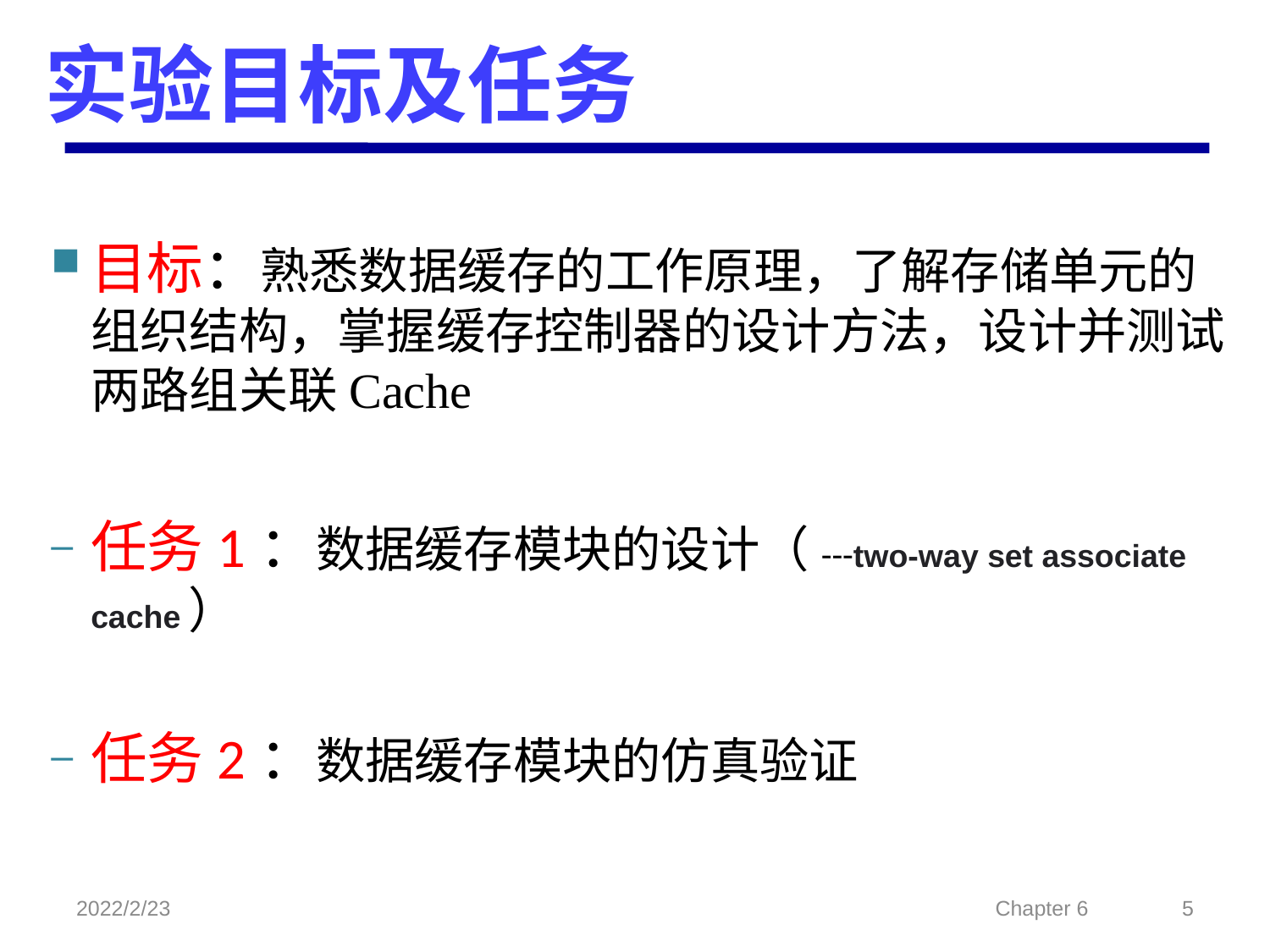

# 实验目标及任务
目标：熟悉数据缓存的工作原理，了解存储单元的组织结构，掌握缓存控制器的设计方法，设计并测试两路组关联Cache

任务1：数据缓存模块的设计（---two-way set associate cache）

任务2：数据缓存模块的仿真验证

2022/2/23
Chapter 6
5